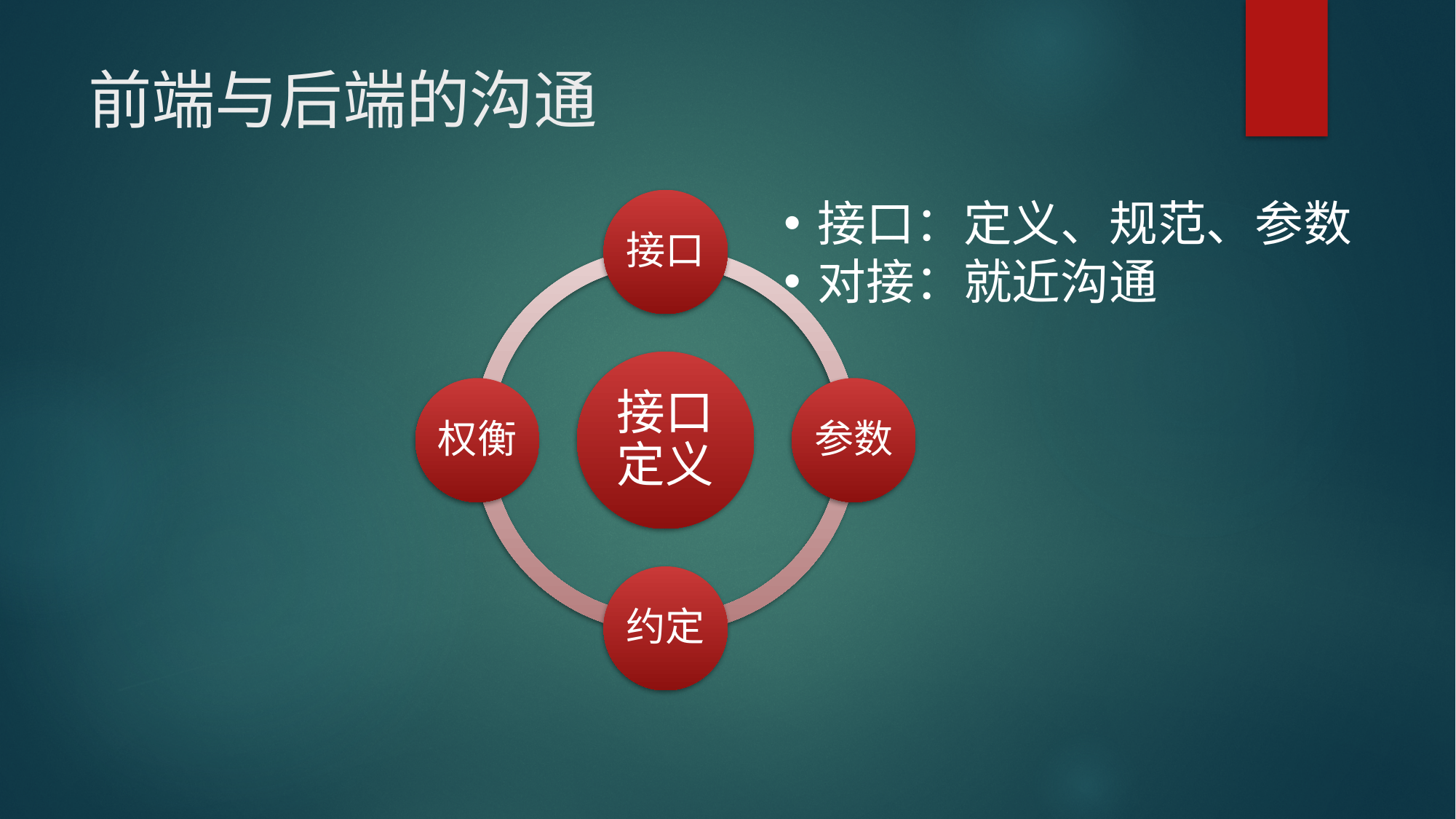

# 前端与后端的沟通
接口：定义、规范、参数
对接：就近沟通

接口定义
接口
参数
约定
权衡